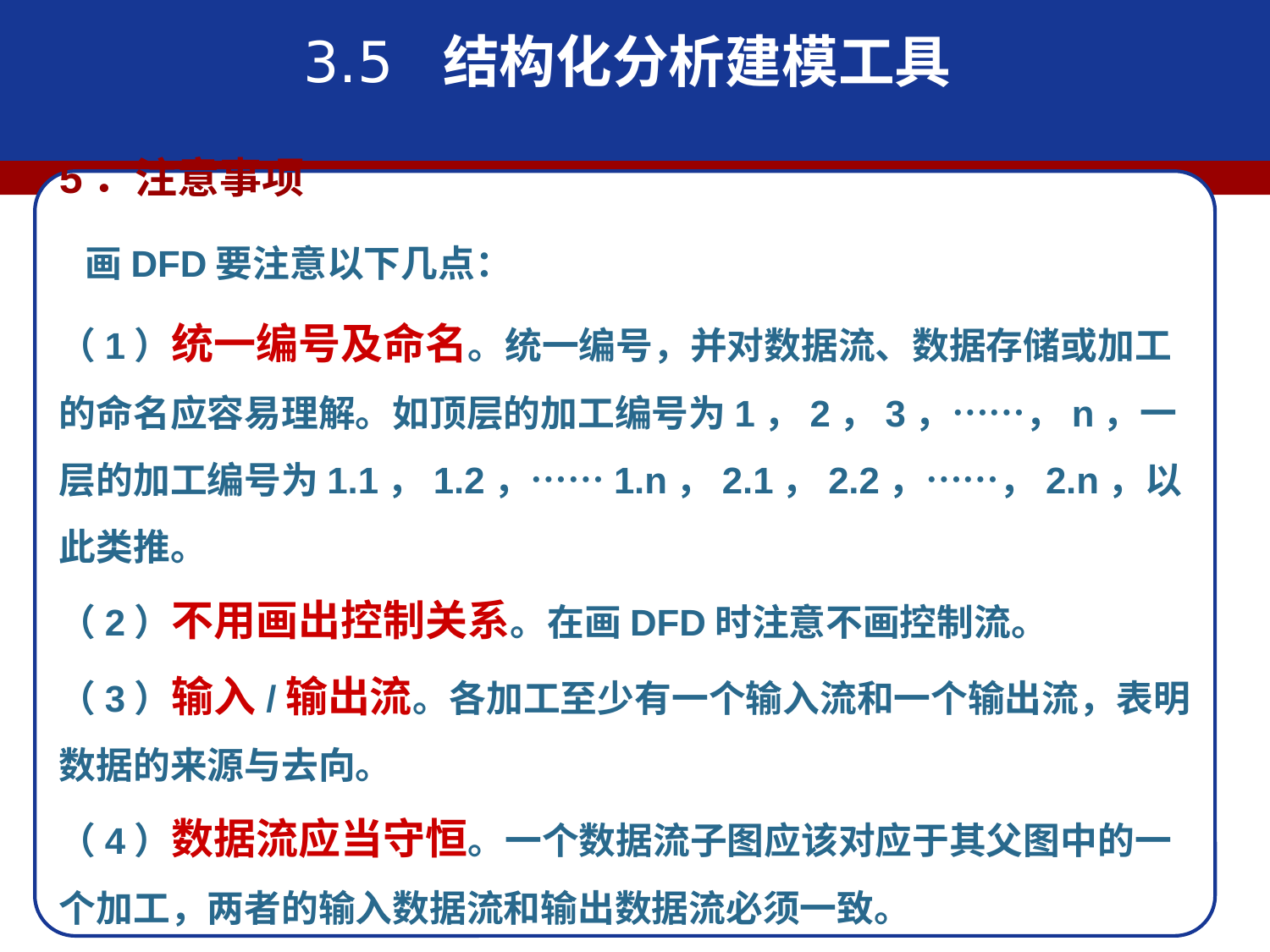

3.5  结构化分析建模工具

5．注意事项
  画DFD要注意以下几点：
（1）统一编号及命名。统一编号，并对数据流、数据存储或加工的命名应容易理解。如顶层的加工编号为1，2，3，……，n，一层的加工编号为1.1，1.2，……1.n，2.1，2.2，……，2.n，以此类推。
（2）不用画出控制关系。在画DFD时注意不画控制流。
（3）输入/输出流。各加工至少有一个输入流和一个输出流，表明数据的来源与去向。
（4）数据流应当守恒。一个数据流子图应该对应于其父图中的一个加工，两者的输入数据流和输出数据流必须一致。